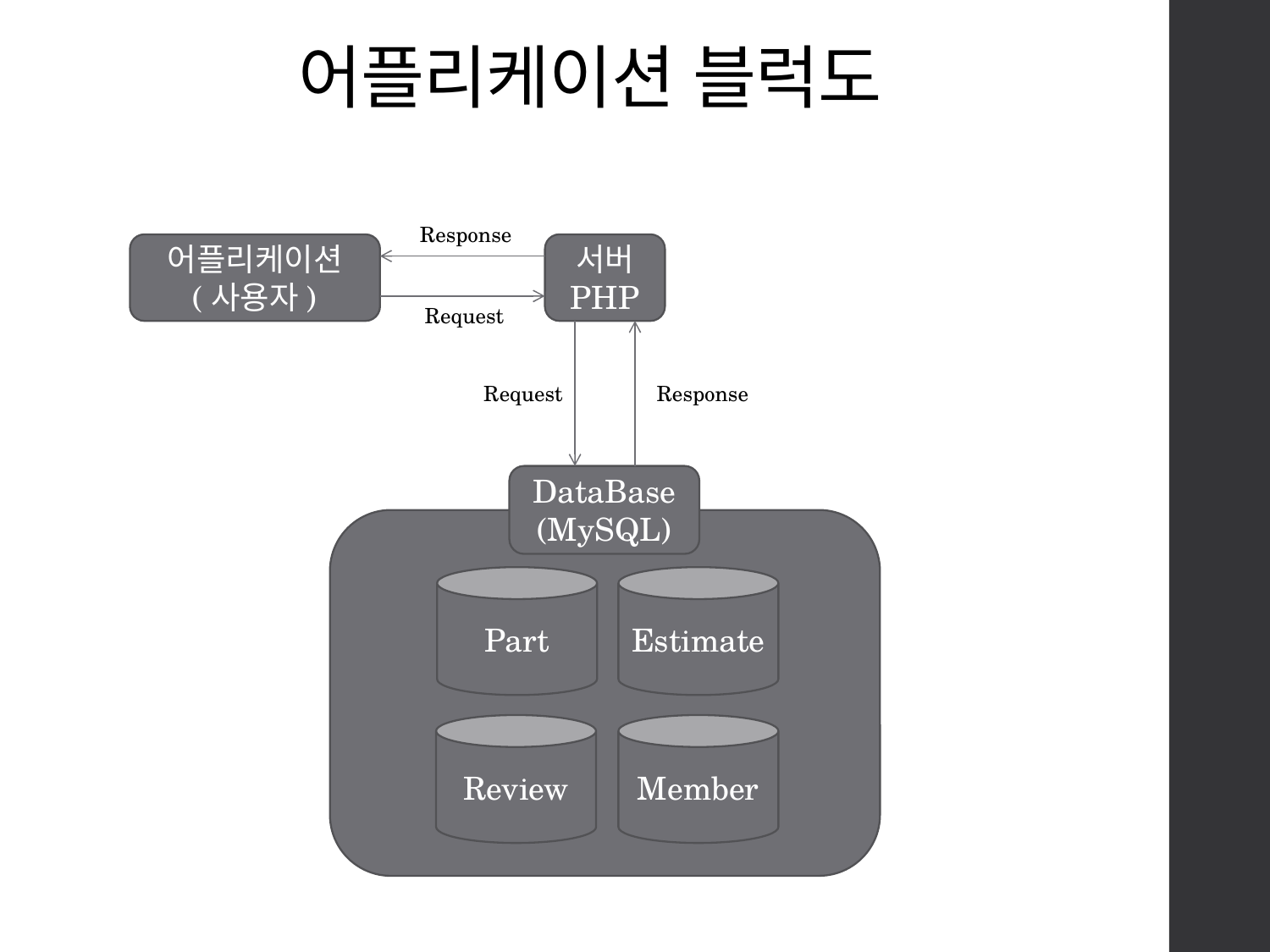

# 어플리케이션 블럭도
Response
어플리케이션
(사용자)
서버
PHP
Request
Request
Response
DataBase
(MySQL)

Part
Estimate
Review
Member